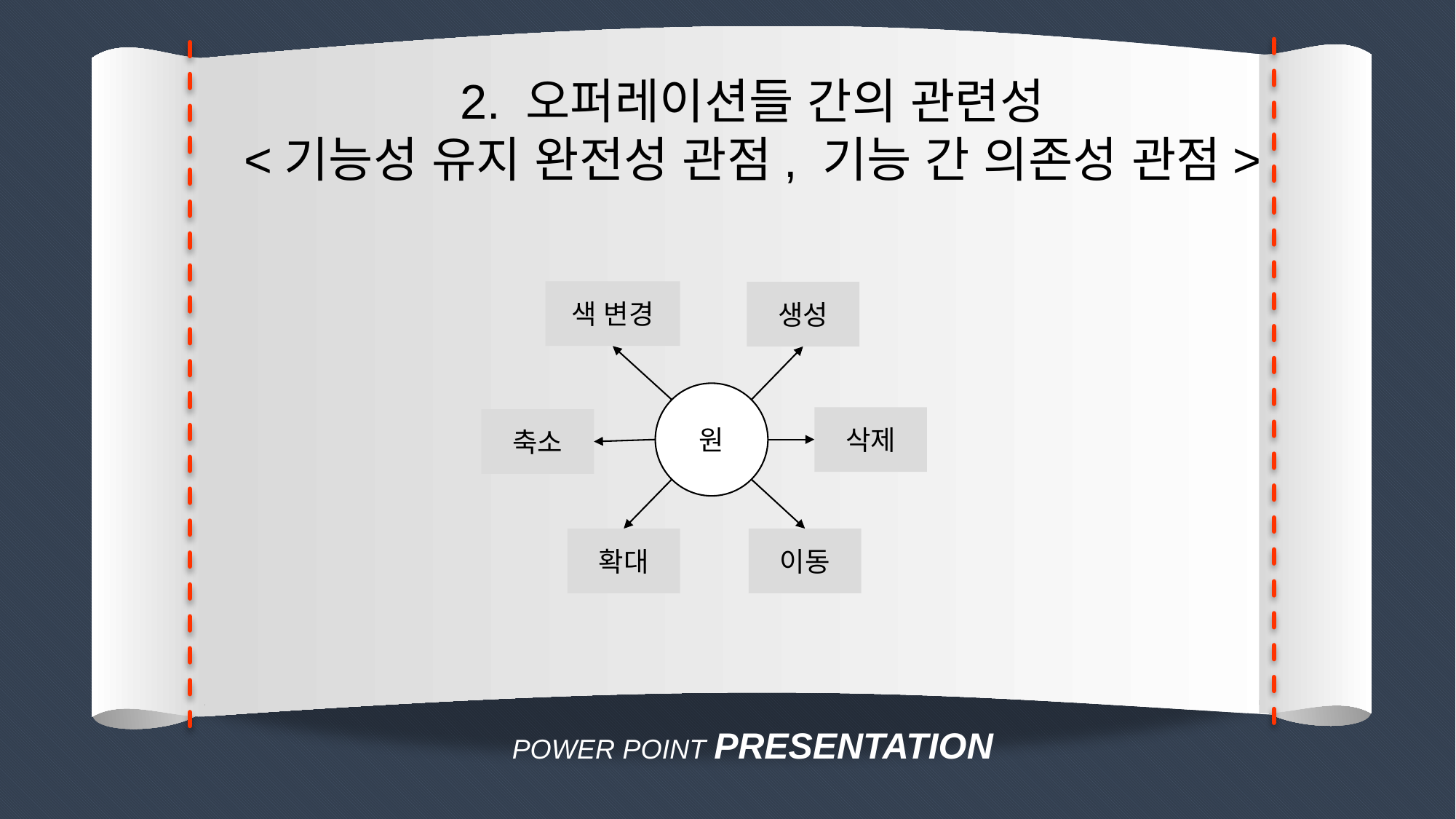

2. 오퍼레이션들 간의 관련성
<기능성 유지 완전성 관점, 기능 간 의존성 관점>

색 변경
생성
원
삭제
축소
이동
확대
POWER POINT PRESENTATION